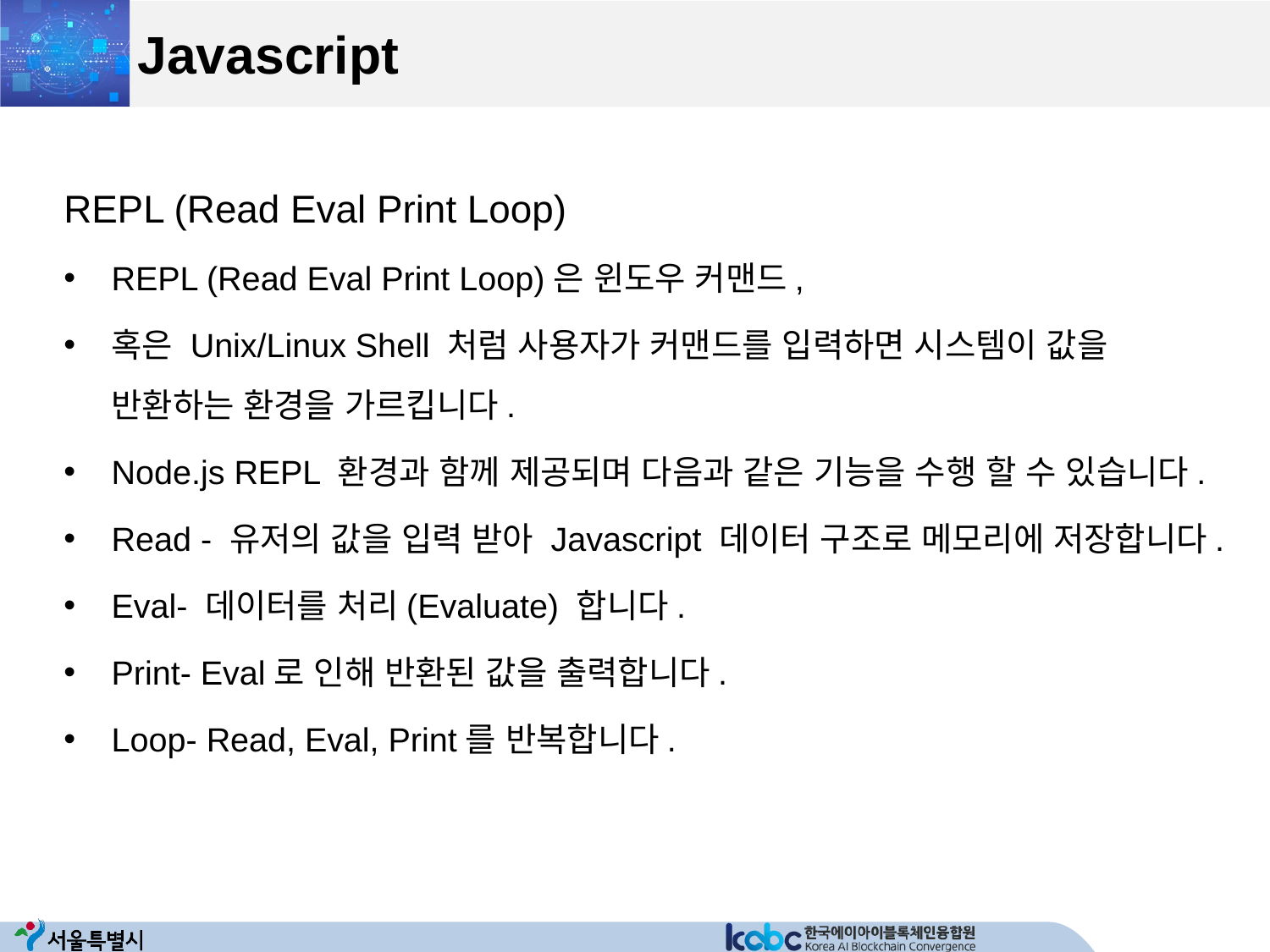

# Javascript
REPL (Read Eval Print Loop)
REPL (Read Eval Print Loop)은 윈도우 커맨드,
혹은 Unix/Linux Shell 처럼 사용자가 커맨드를 입력하면 시스템이 값을 반환하는 환경을 가르킵니다.
Node.js REPL 환경과 함께 제공되며 다음과 같은 기능을 수행 할 수 있습니다.
Read - 유저의 값을 입력 받아 Javascript 데이터 구조로 메모리에 저장합니다.
Eval- 데이터를 처리(Evaluate) 합니다.
Print- Eval로 인해 반환된 값을 출력합니다.
Loop- Read, Eval, Print를 반복합니다.